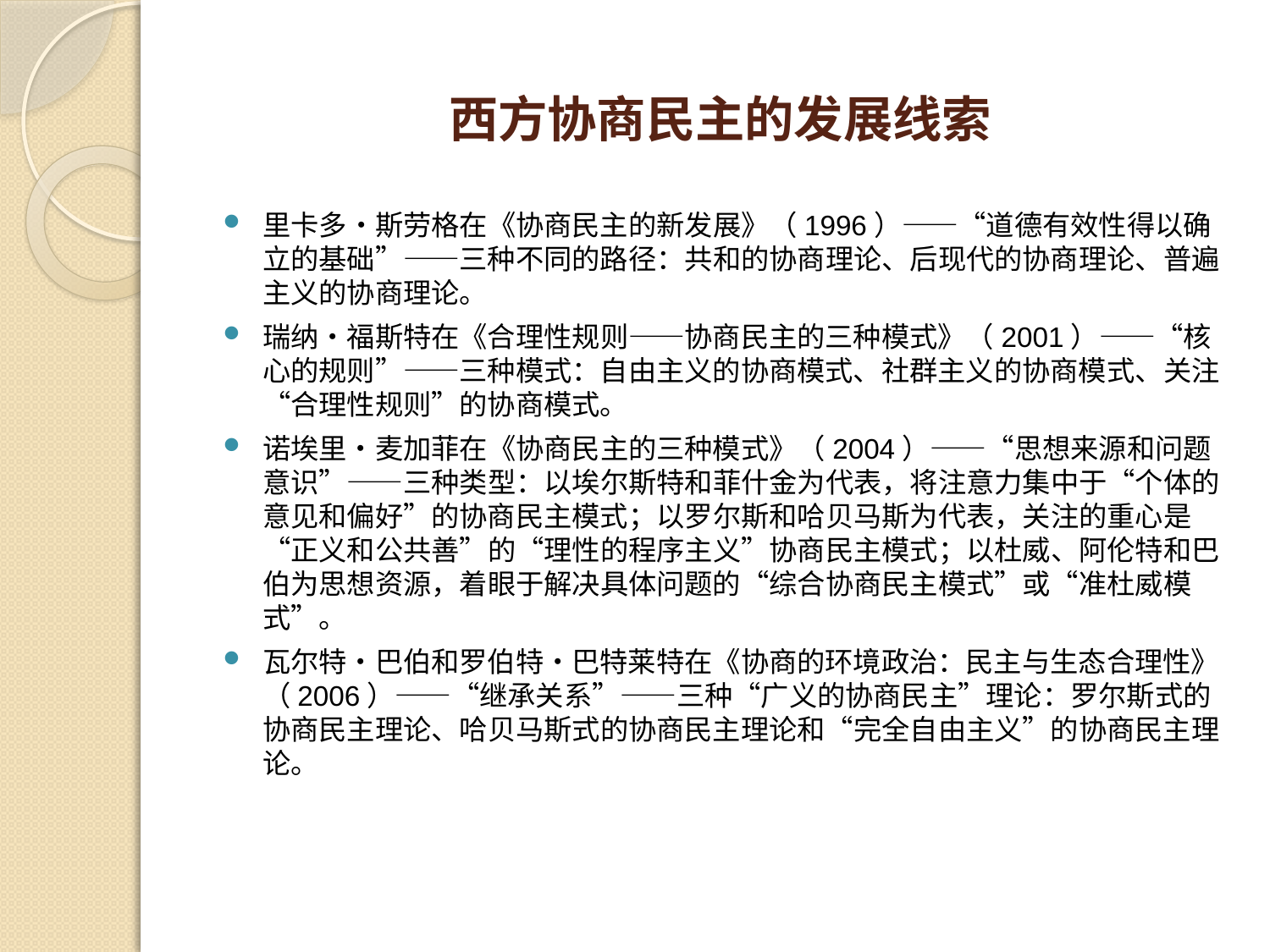

# 西方协商民主的发展线索
里卡多•斯劳格在《协商民主的新发展》（1996）——“道德有效性得以确立的基础”——三种不同的路径：共和的协商理论、后现代的协商理论、普遍主义的协商理论。
瑞纳•福斯特在《合理性规则——协商民主的三种模式》（2001）——“核心的规则”——三种模式：自由主义的协商模式、社群主义的协商模式、关注“合理性规则”的协商模式。
诺埃里•麦加菲在《协商民主的三种模式》（2004）——“思想来源和问题意识”——三种类型：以埃尔斯特和菲什金为代表，将注意力集中于“个体的意见和偏好”的协商民主模式；以罗尔斯和哈贝马斯为代表，关注的重心是“正义和公共善”的“理性的程序主义”协商民主模式；以杜威、阿伦特和巴伯为思想资源，着眼于解决具体问题的“综合协商民主模式”或“准杜威模式”。
瓦尔特•巴伯和罗伯特•巴特莱特在《协商的环境政治：民主与生态合理性》（2006）——“继承关系”——三种“广义的协商民主”理论：罗尔斯式的协商民主理论、哈贝马斯式的协商民主理论和“完全自由主义”的协商民主理论。